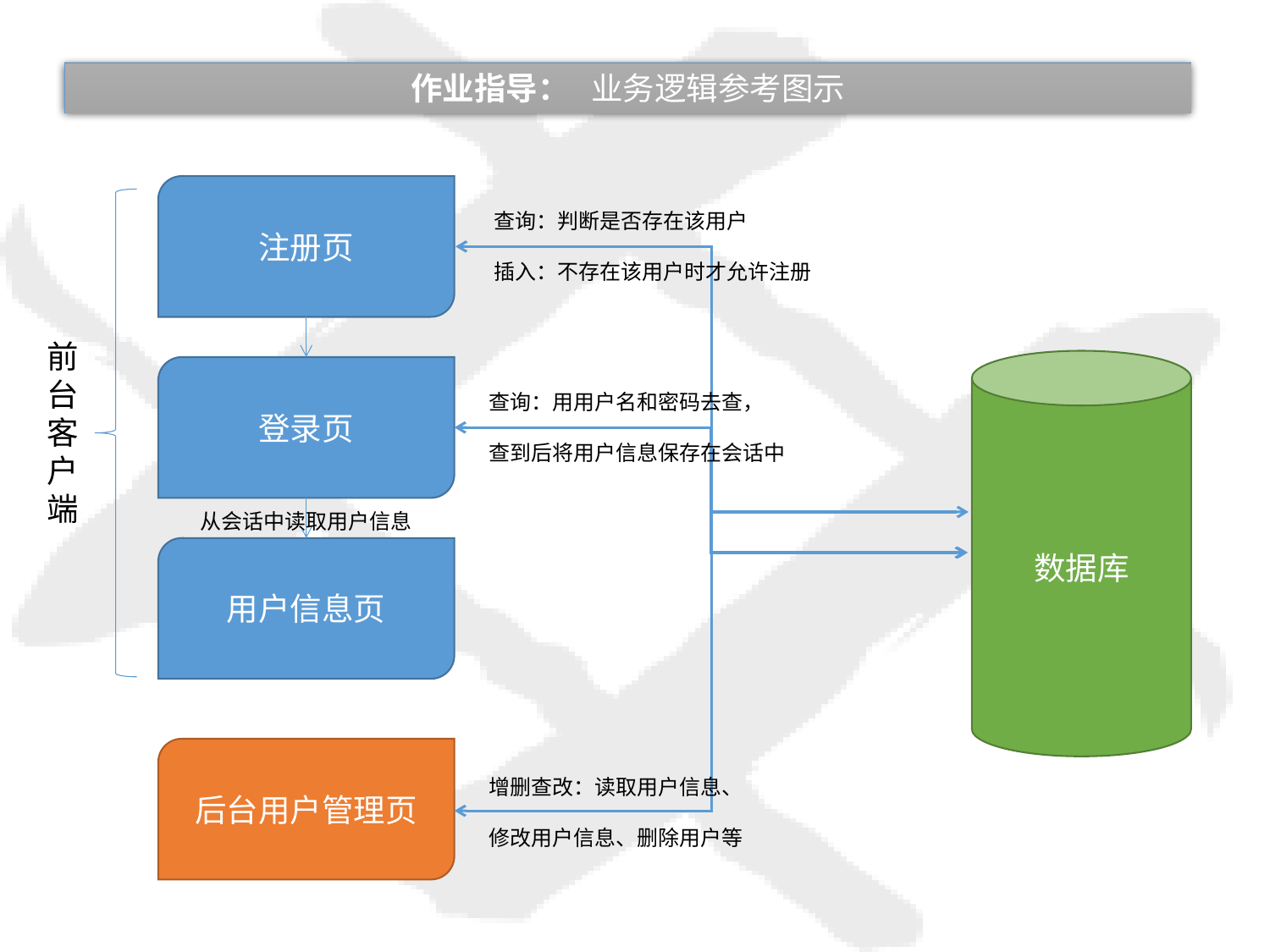

作业指导：   业务逻辑参考图示
注册页
数据库
登录页
用户信息页
后台用户管理页

前台客户端
从会话中读取用户信息
查询：判断是否存在该用户

插入：不存在该用户时才允许注册
查询：用用户名和密码去查，

查到后将用户信息保存在会话中
增删查改：读取用户信息、

修改用户信息、删除用户等